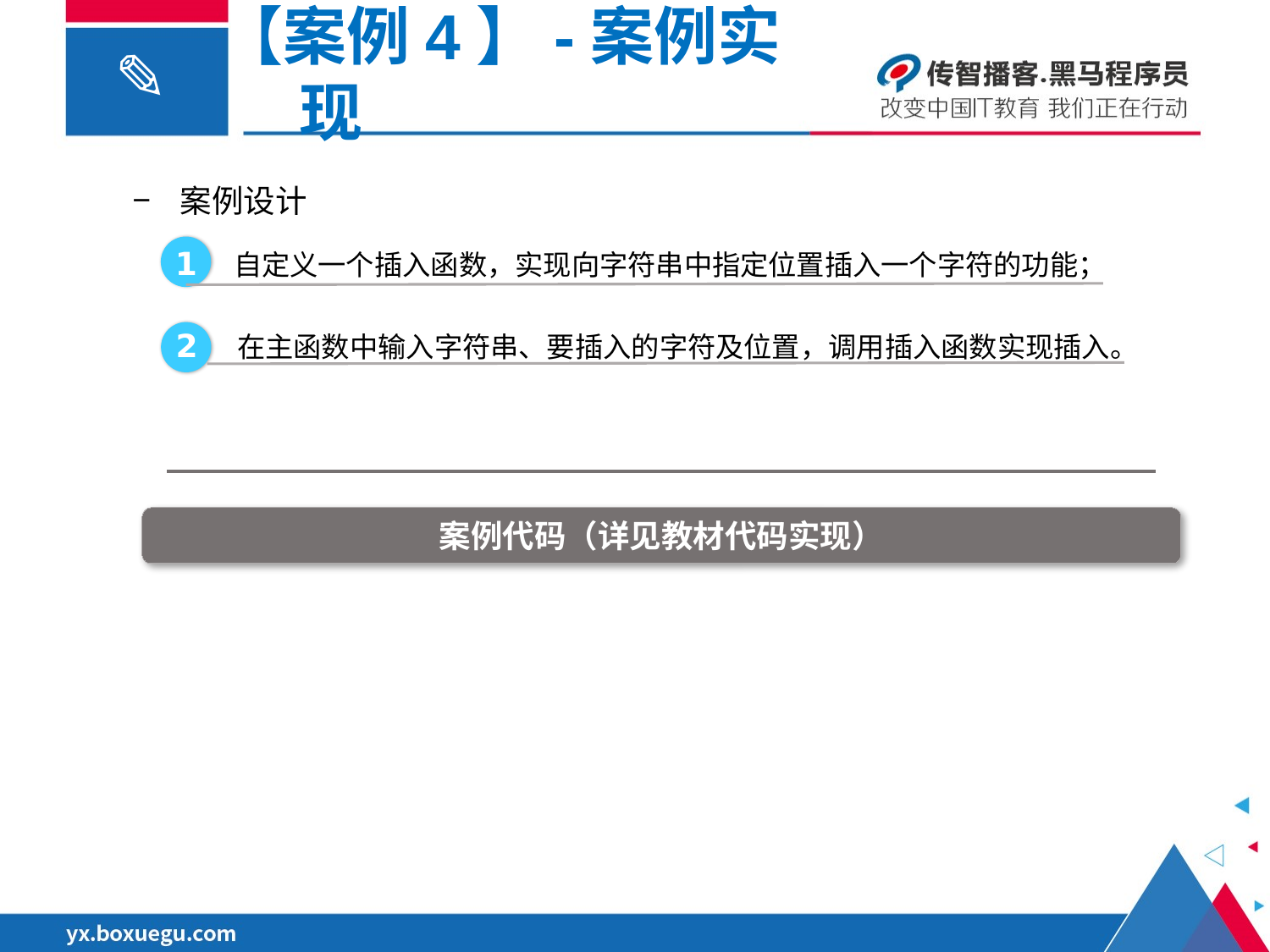

【案例4】-案例实现
案例设计
自定义一个插入函数，实现向字符串中指定位置插入一个字符的功能；

1
在主函数中输入字符串、要插入的字符及位置，调用插入函数实现插入。
2

案例代码（详见教材代码实现）